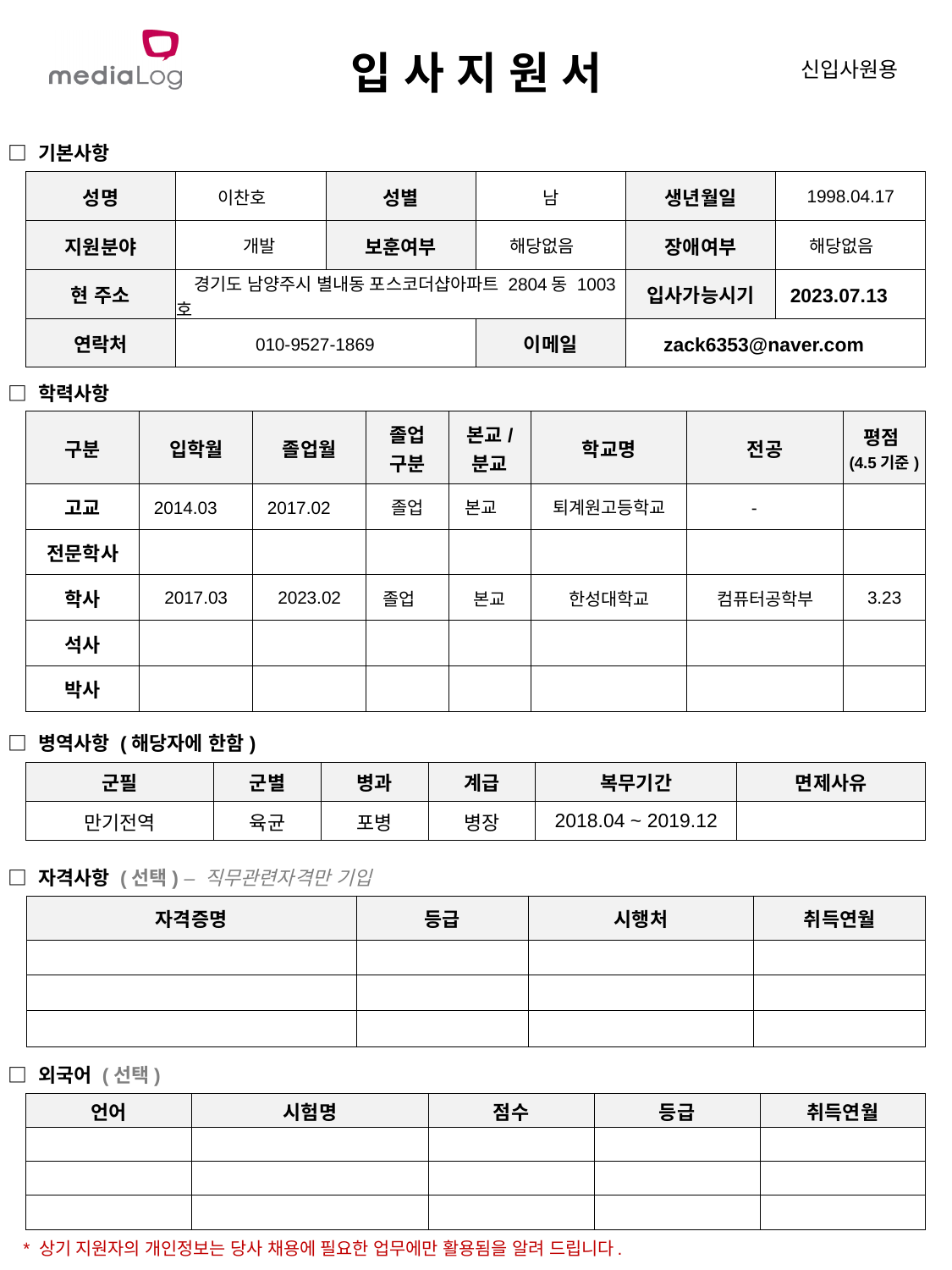

입 사 지 원 서
신입사원용
□ 기본사항
| 성명 | 이찬호 | 성별 | 남 | 생년월일 | 1998.04.17 |
| --- | --- | --- | --- | --- | --- |
| 지원분야 | 개발 | 보훈여부 | 해당없음 | 장애여부 | 해당없음 |
| 현 주소 | 경기도 남양주시 별내동 포스코더샵아파트 2804동 1003호 |  |  | 입사가능시기 | 2023.07.13 |
| 연락처 | 010-9527-1869 |  | 이메일 | zack6353@naver.com |  |
• 성별 :  남 또는 여로 기입
• 보훈/장애여부 : 해당 또는 해당없음 중 택 1
   - 해당하는 경우 별도 서류 요청 예정
• 현 주소 : 도로명 주소 기준 (세부주소는 미기입)
• 입사가능시기 : 최종합격 통보일 기준으로 입사가능시기 기입 ex) 00월 0주
□ 학력사항
| 구분 | 입학월 | 졸업월 | 졸업 구분 | 본교/ 분교 | 학교명 | 전공 | 평점 (4.5기준) |
| --- | --- | --- | --- | --- | --- | --- | --- |
| 고교 | 2014.03 | 2017.02 | 졸업 | 본교 | 퇴계원고등학교 | - |  |
| 전문학사 |  |  |  |  |  |  |  |
| 학사 | 2017.03 | 2023.02 | 졸업 | 본교 | 한성대학교 | 컴퓨터공학부 | 3.23 |
| 석사 |  |  |  |  |  |  |  |
| 박사 |  |  |  |  |  |  |  |
□ 병역사항 (해당자에 한함)
• 군필 : 필 / 미필 / 비대상 중 해당하는 내용 기입
• 군별 : 육군, 해군, 공군, 기타 등등 해당하는 내용 기입
| 군필 | 군별 | 병과 | 계급 | 복무기간 | 면제사유 |
| --- | --- | --- | --- | --- | --- |
| 만기전역 | 육균 | 포병 | 병장 | 2018.04 ~ 2019.12 |  |
□ 자격사항 (선택) – 직무관련자격만 기입
| 자격증명 | 등급 | 시행처 | 취득연월 |
| --- | --- | --- | --- |
|  |  |  |  |
|  |  |  |  |
|  |  |  |  |
□ 외국어 (선택)
| 언어 | 시험명 | 점수 | 등급 | 취득연월 |
| --- | --- | --- | --- | --- |
|  |  |  |  |  |
|  |  |  |  |  |
|  |  |  |  |  |
* 상기 지원자의 개인정보는 당사 채용에 필요한 업무에만 활용됨을 알려 드립니다.